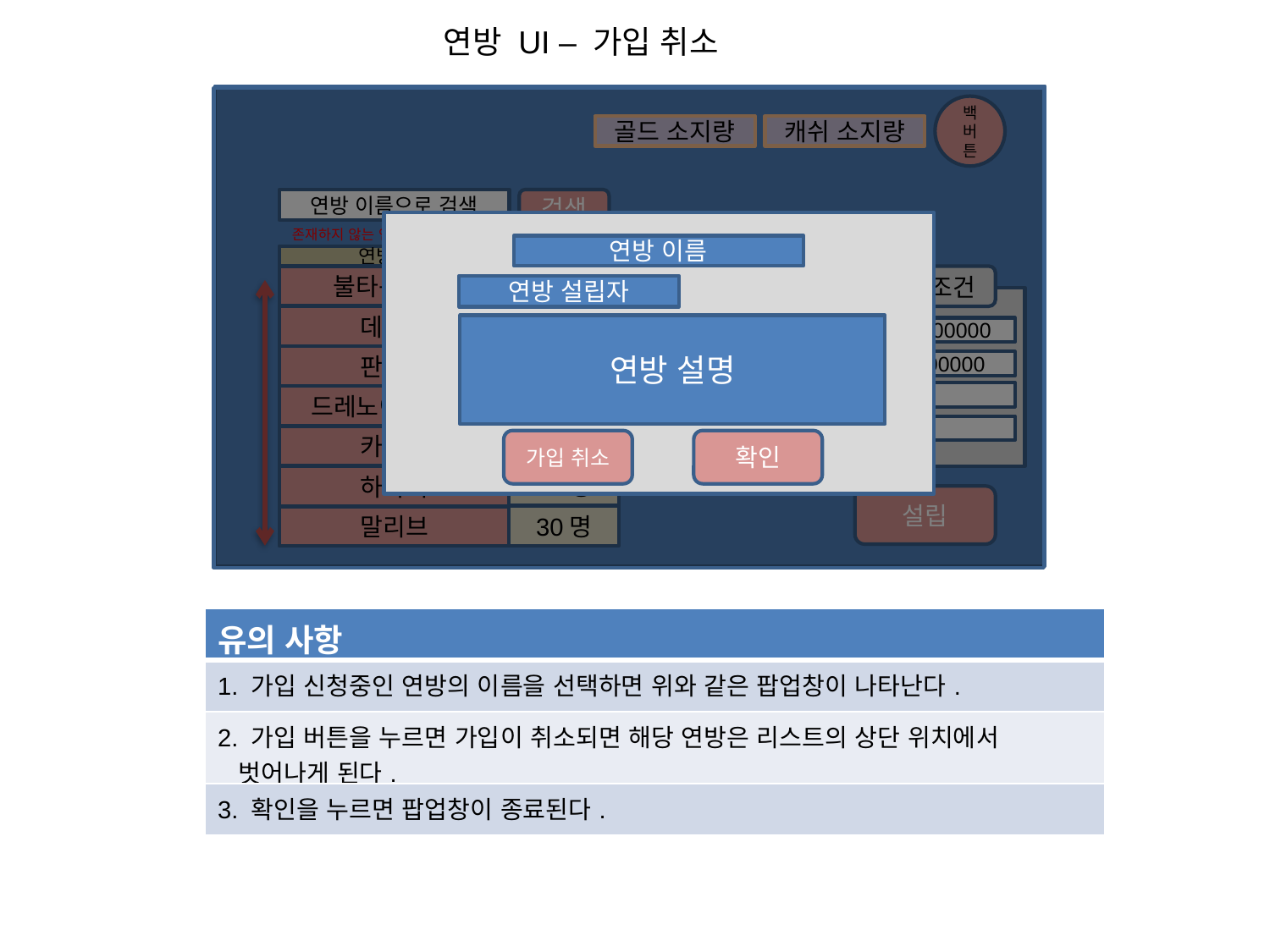

연방 UI – 가입 취소

백버튼
골드 소지량
캐쉬 소지량
연방 이름으로 검색
검색
존재하지 않는 연방이름 입니다.
연방이름
가입자 수
불타는 성전
30명
30명
데스윙
30명
판다렌
30명
드레노어의 군주
30명
카리브
30명
하와이
설립
30명
말리브

설립조건

금화
1000000
자원
200000

연방 이름
연방 설립자
연방 설명
가입 취소
확인
| 유의 사항 |
| --- |
| 1. 가입 신청중인 연방의 이름을 선택하면 위와 같은 팝업창이 나타난다. |
| 2. 가입 버튼을 누르면 가입이 취소되면 해당 연방은 리스트의 상단 위치에서 벗어나게 된다. |
| 3. 확인을 누르면 팝업창이 종료된다. |